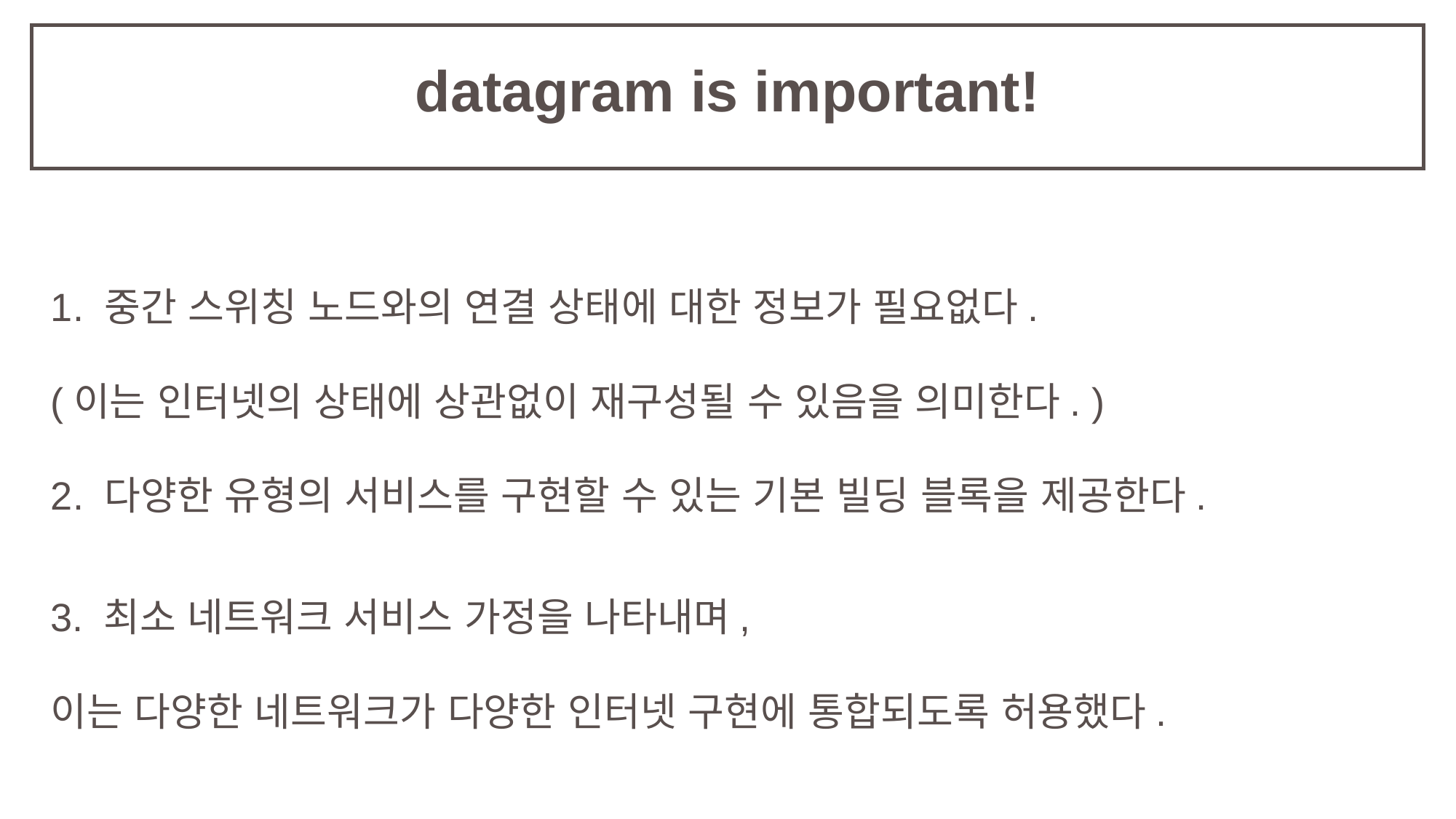

# datagram is important!
1. 중간 스위칭 노드와의 연결 상태에 대한 정보가 필요없다.
(이는 인터넷의 상태에 상관없이 재구성될 수 있음을 의미한다. )
2. 다양한 유형의 서비스를 구현할 수 있는 기본 빌딩 블록을 제공한다.
3. 최소 네트워크 서비스 가정을 나타내며,
이는 다양한 네트워크가 다양한 인터넷 구현에 통합되도록 허용했다.